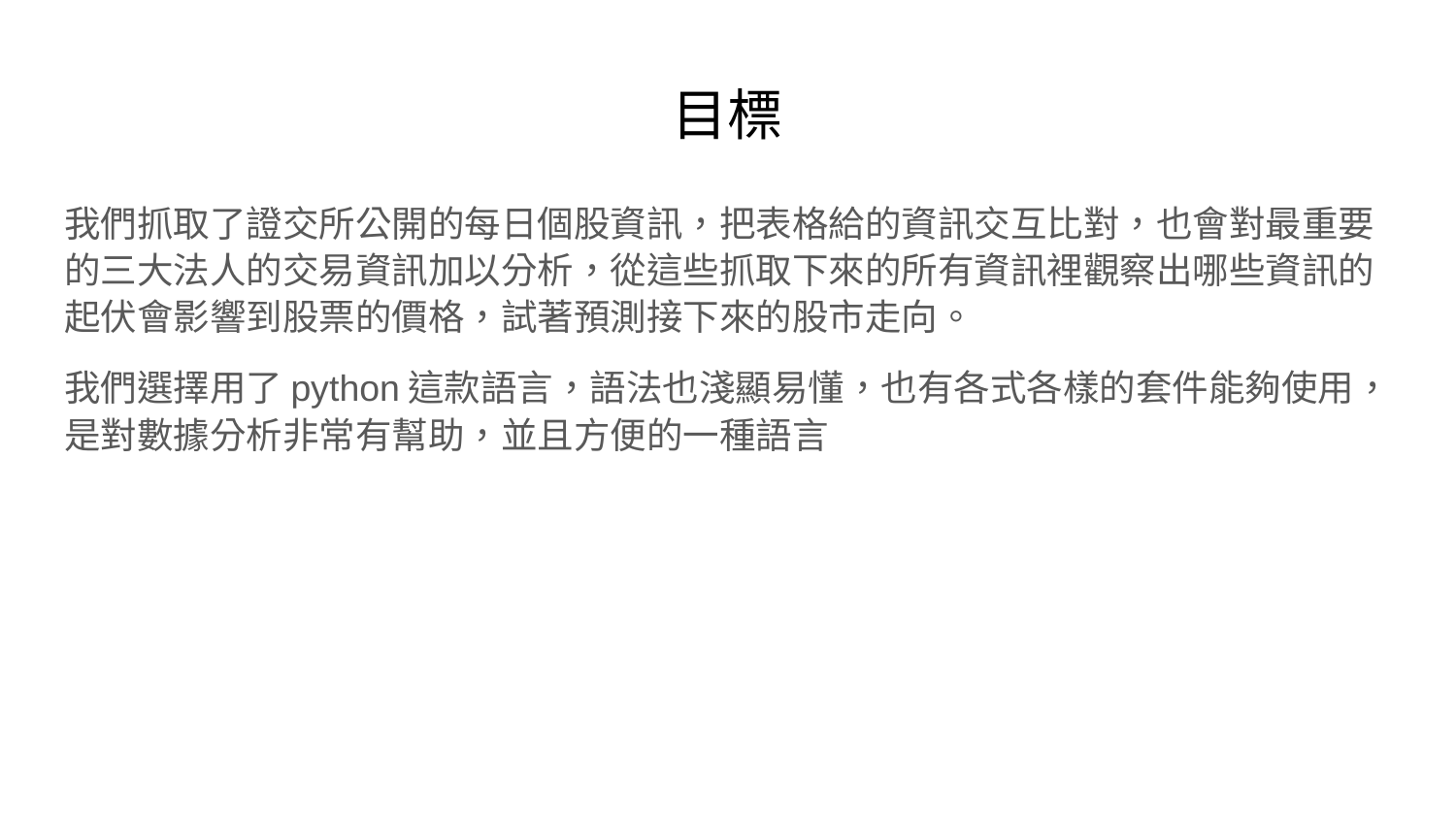

# 目標
我們抓取了證交所公開的每日個股資訊，把表格給的資訊交互比對，也會對最重要的三大法人的交易資訊加以分析，從這些抓取下來的所有資訊裡觀察出哪些資訊的起伏會影響到股票的價格，試著預測接下來的股市走向。
我們選擇用了python這款語言，語法也淺顯易懂，也有各式各樣的套件能夠使用，是對數據分析非常有幫助，並且方便的一種語言